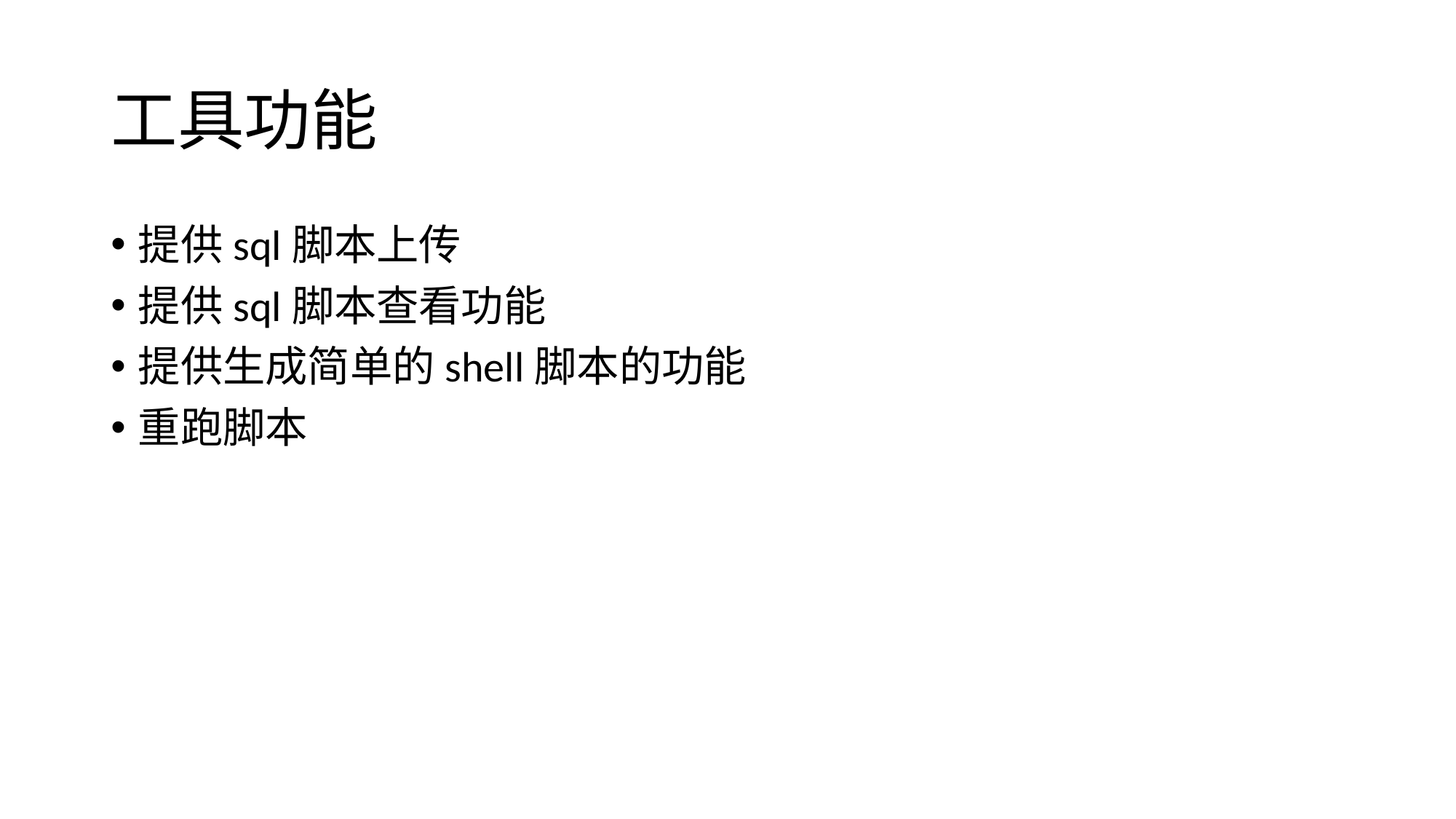

# 工具功能
提供sql脚本上传
提供sql脚本查看功能
提供生成简单的shell脚本的功能
重跑脚本